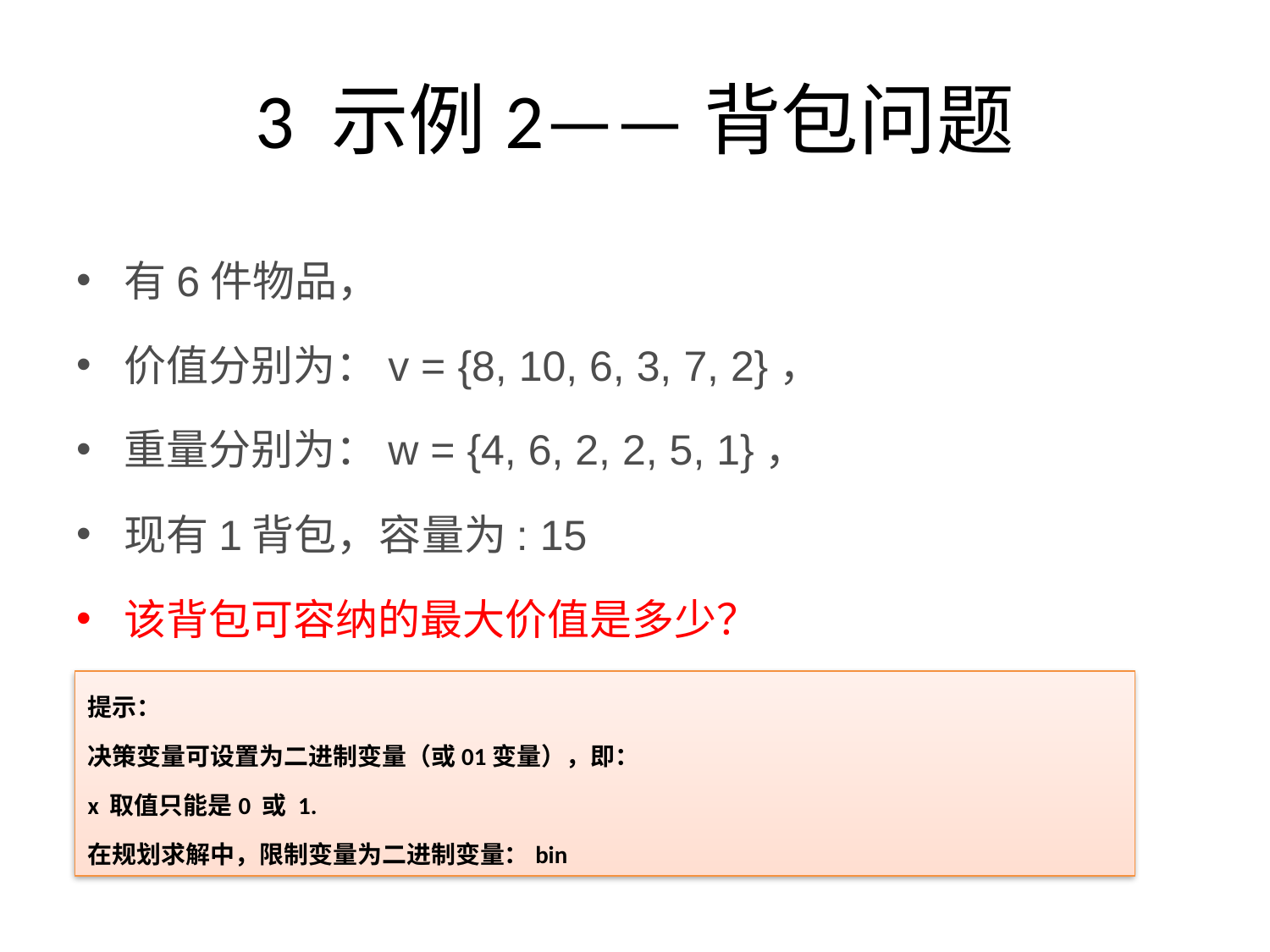

# 3 示例2——背包问题
有6件物品，
价值分别为：v = {8, 10, 6, 3, 7, 2}，
重量分别为：w = {4, 6, 2, 2, 5, 1}，
现有1背包，容量为: 15
该背包可容纳的最大价值是多少？
提示：
决策变量可设置为二进制变量（或01变量），即：
x 取值只能是0 或 1.
在规划求解中，限制变量为二进制变量：bin